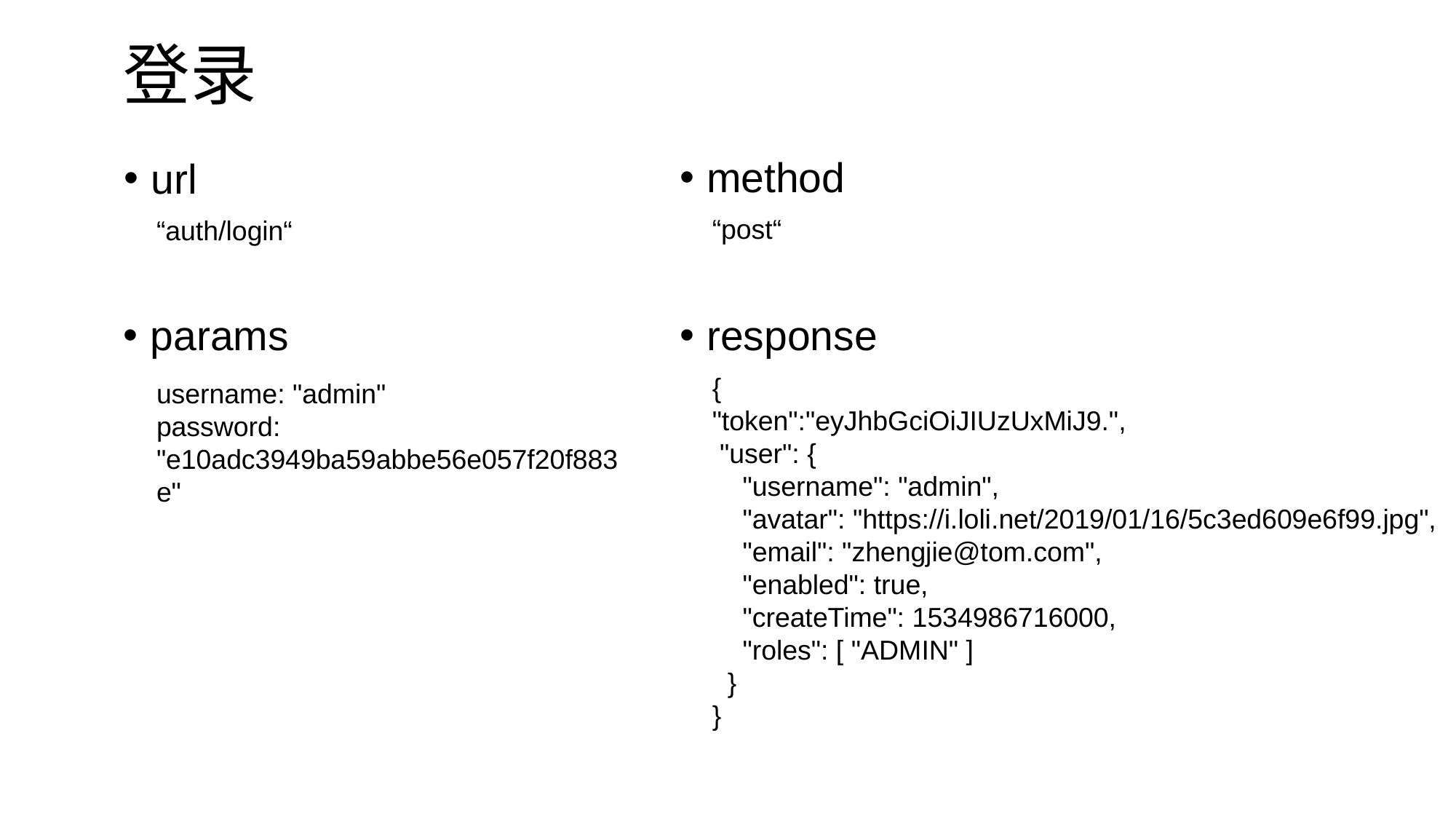

# 登录
method
url
“post“
“auth/login“
params
response
{
"token":"eyJhbGciOiJIUzUxMiJ9.",
 "user": {
    "username": "admin",
    "avatar": "https://i.loli.net/2019/01/16/5c3ed609e6f99.jpg",
    "email": "zhengjie@tom.com",
    "enabled": true,
    "createTime": 1534986716000,
    "roles": [ "ADMIN" ]
  }
}
username: "admin"
password: "e10adc3949ba59abbe56e057f20f883e"